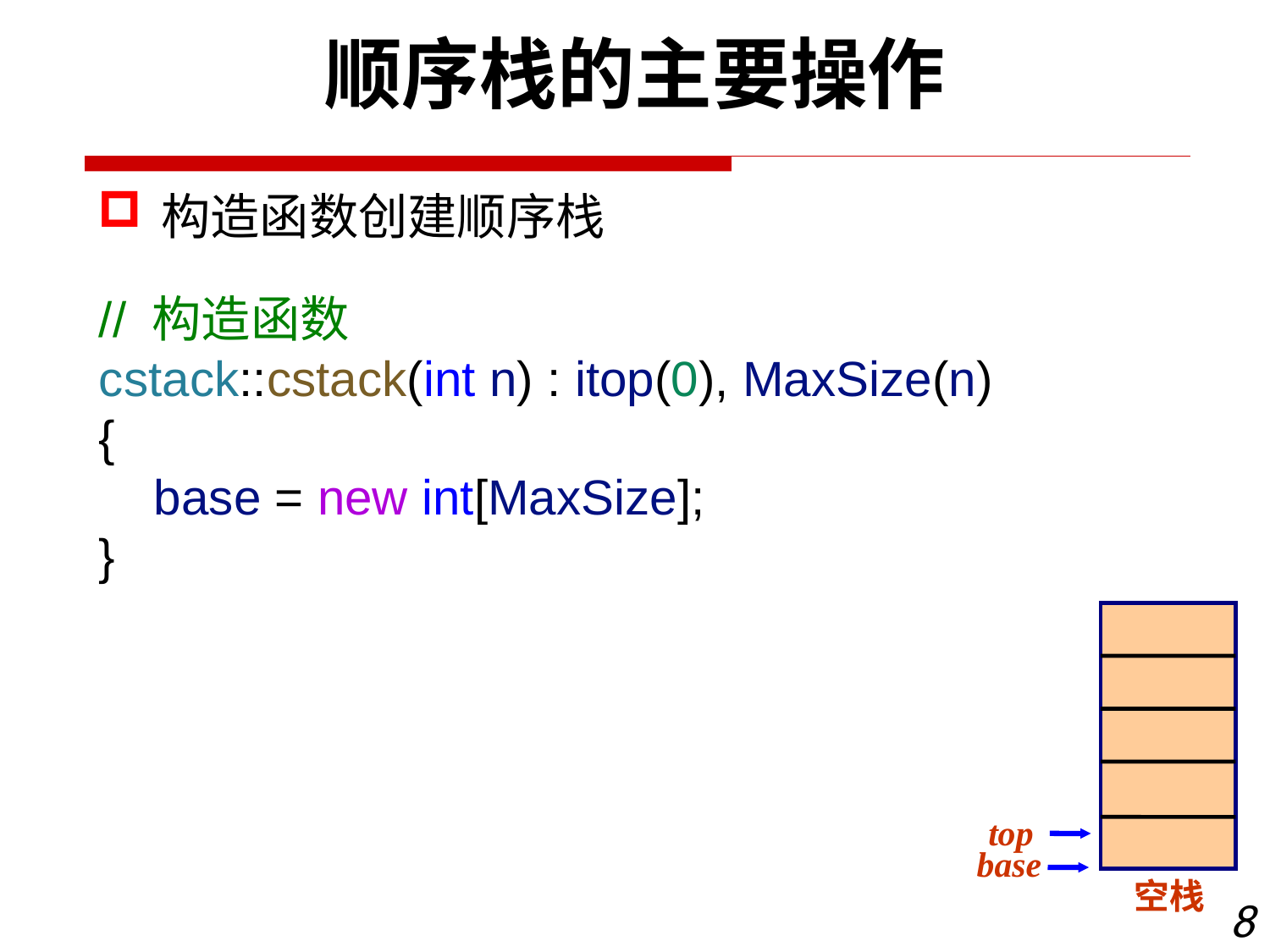

顺序栈的主要操作
构造函数创建顺序栈
// 构造函数
cstack::cstack(int n) : itop(0), MaxSize(n)
{
    base = new int[MaxSize];
}

top

base

空栈
8